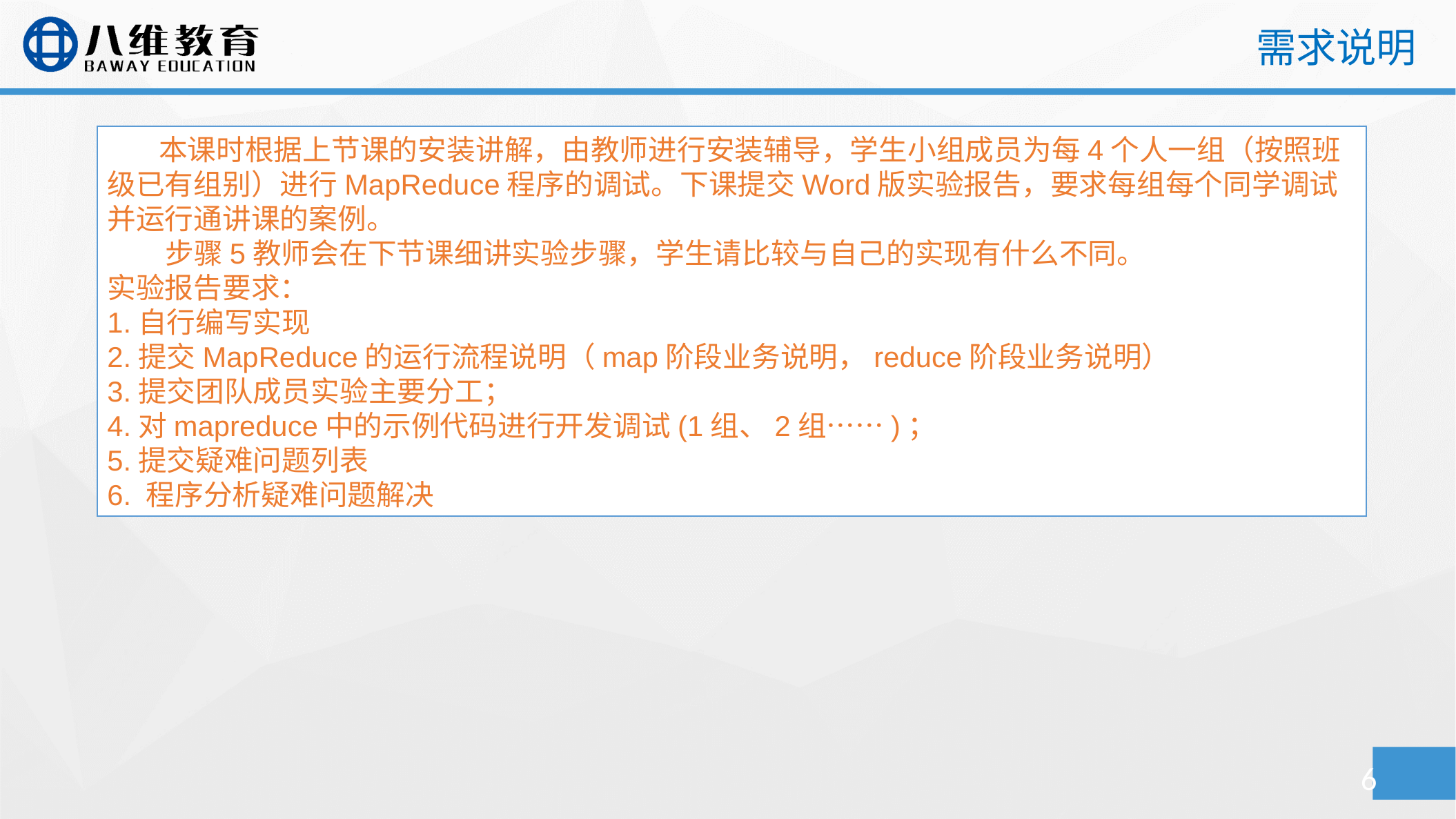

需求说明
       本课时根据上节课的安装讲解，由教师进行安装辅导，学生小组成员为每4个人一组（按照班级已有组别）进行MapReduce程序的调试。下课提交Word版实验报告，要求每组每个同学调试并运行通讲课的案例。
        步骤5教师会在下节课细讲实验步骤，学生请比较与自己的实现有什么不同。
实验报告要求：
1.自行编写实现
2.提交MapReduce的运行流程说明（map阶段业务说明，reduce阶段业务说明）
3.提交团队成员实验主要分工；
4.对mapreduce中的示例代码进行开发调试(1组、2组……)；
5.提交疑难问题列表
6. 程序分析疑难问题解决